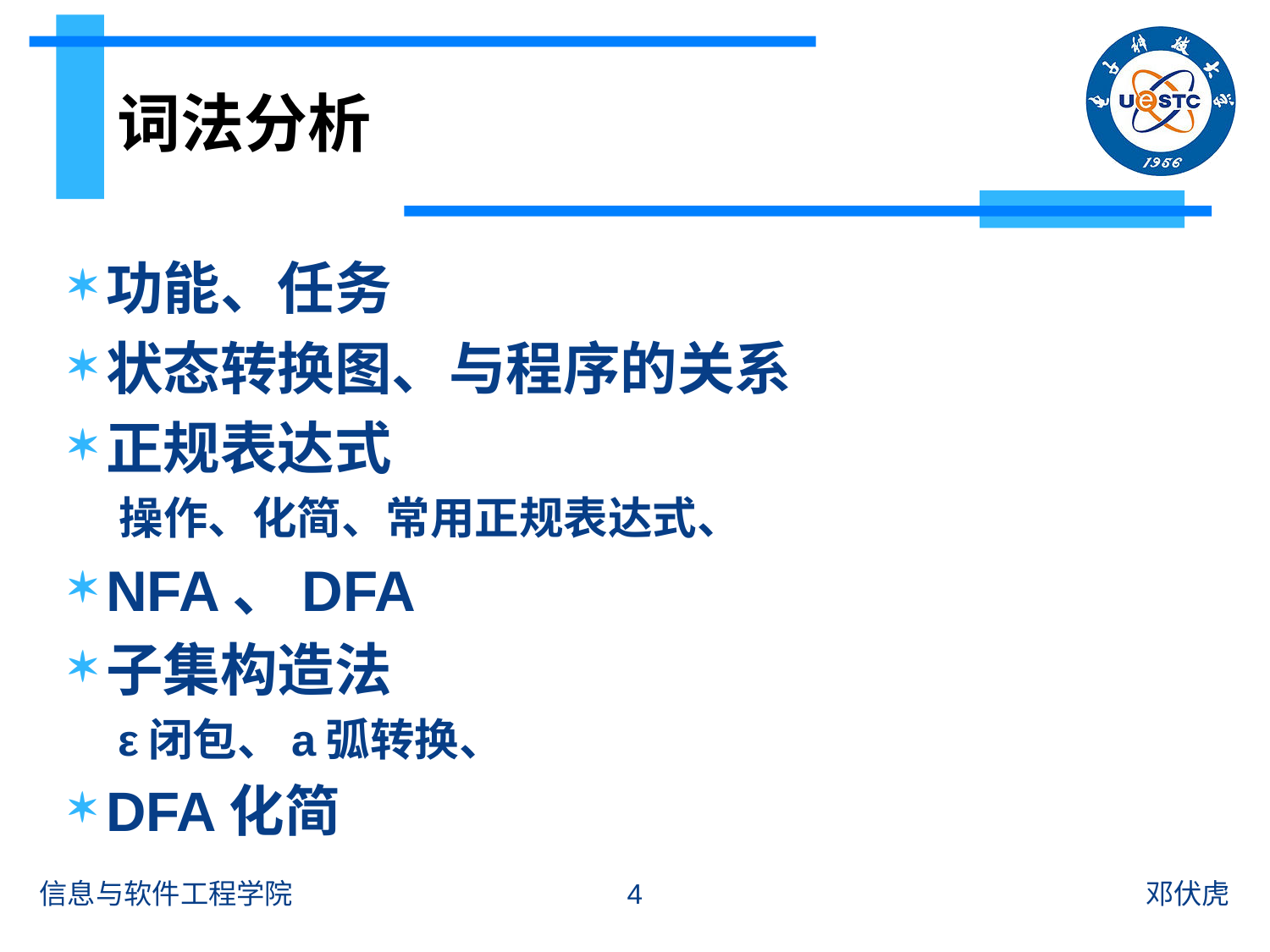

# 词法分析
功能、任务
状态转换图、与程序的关系
正规表达式
    操作、化简、常用正规表达式、
NFA、DFA
子集构造法
    ε闭包、a弧转换、
DFA化简

4
信息与软件工程学院
邓伏虎